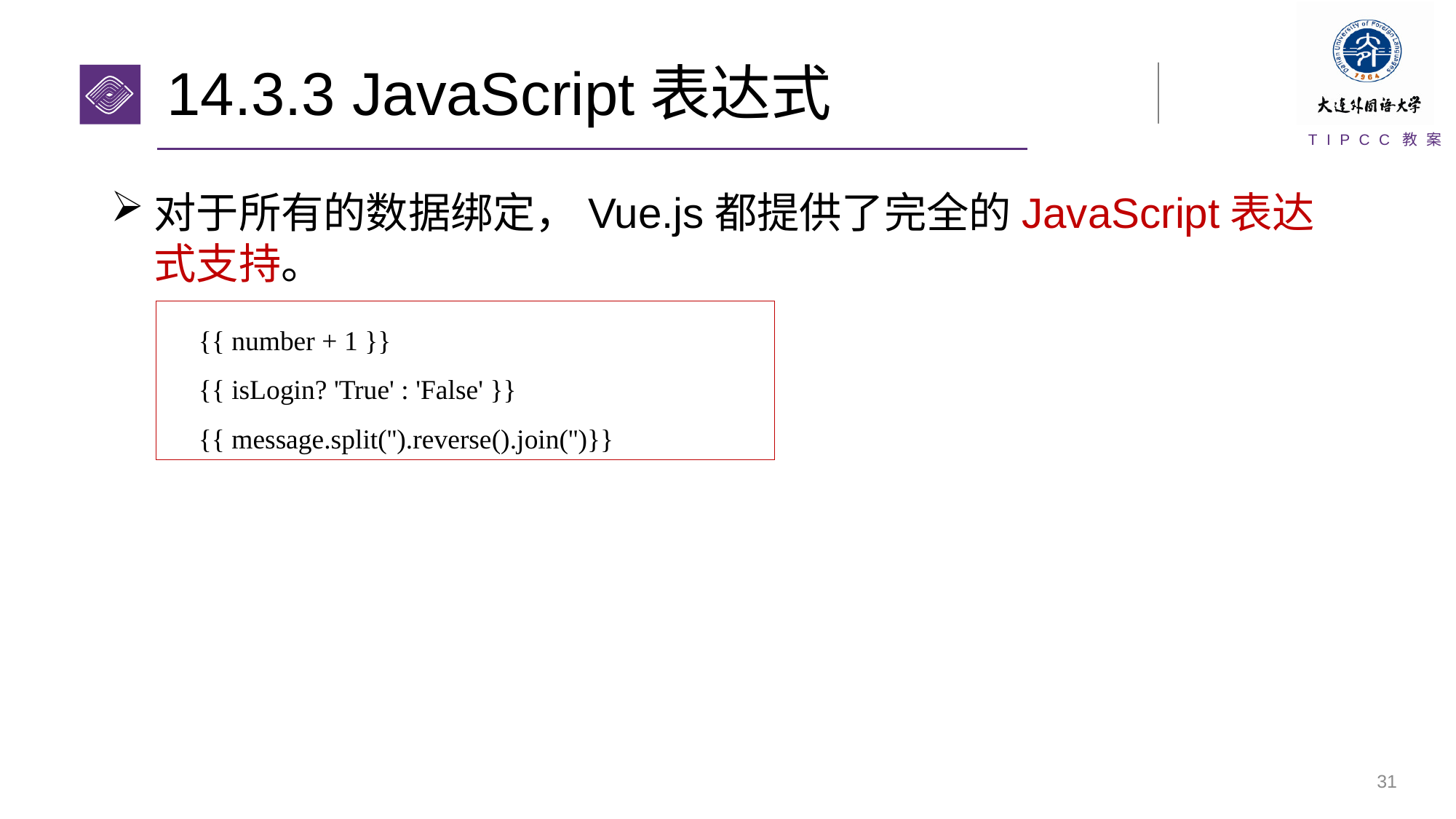

# 14.3.3 JavaScript表达式
对于所有的数据绑定，Vue.js都提供了完全的JavaScript表达式支持。

{{ number + 1 }}
{{ isLogin? 'True' : 'False' }}
{{ message.split('').reverse().join('')}}
31